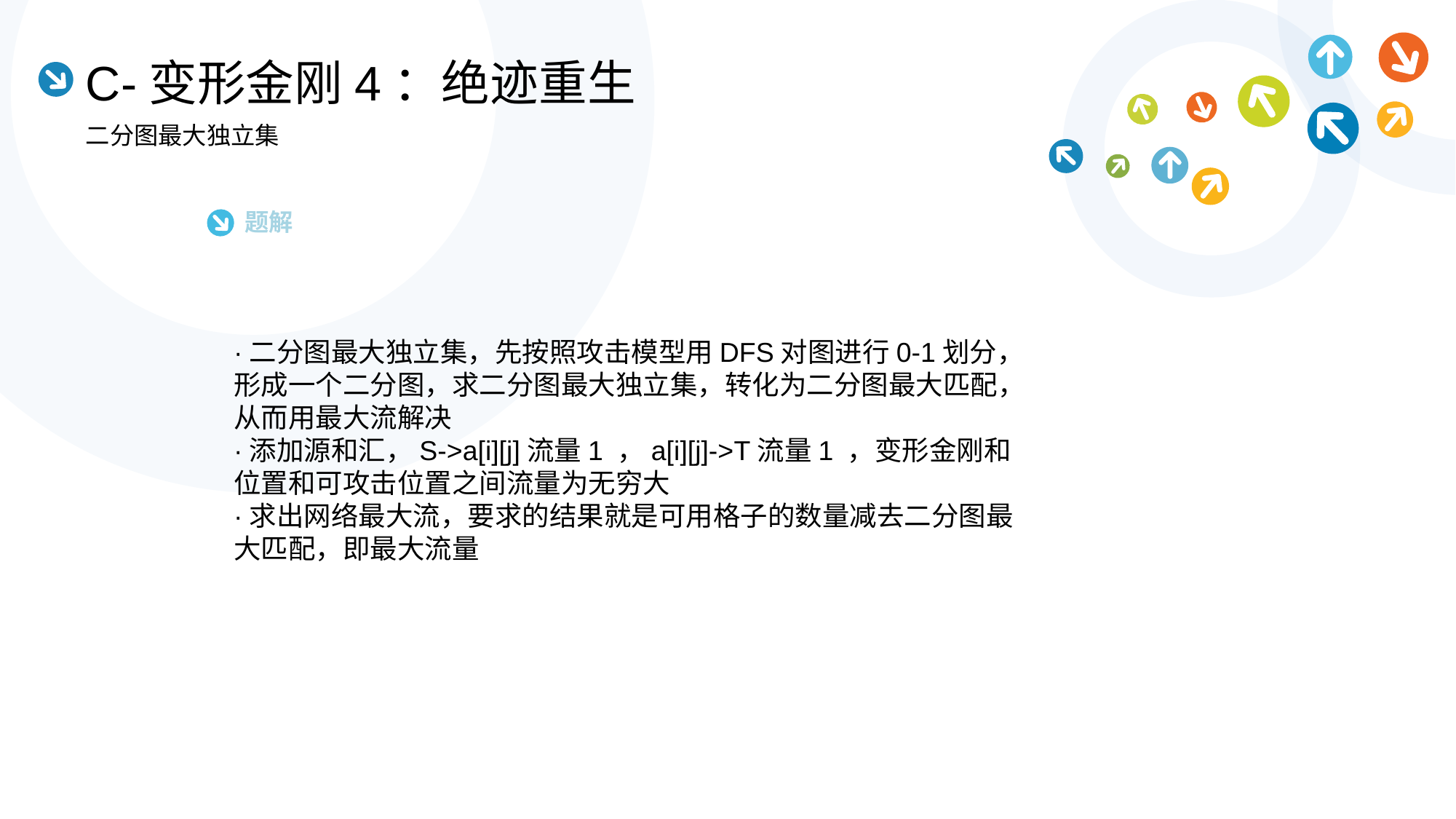

C-变形金刚4：绝迹重生

二分图最大独立集

题解

·二分图最大独立集，先按照攻击模型用DFS对图进行0-1划分，形成一个二分图，求二分图最大独立集，转化为二分图最大匹配，从而用最大流解决
·添加源和汇，S->a[i][j]流量1 ，a[i][j]->T流量1 ，变形金刚和位置和可攻击位置之间流量为无穷大
·求出网络最大流，要求的结果就是可用格子的数量减去二分图最大匹配，即最大流量
5